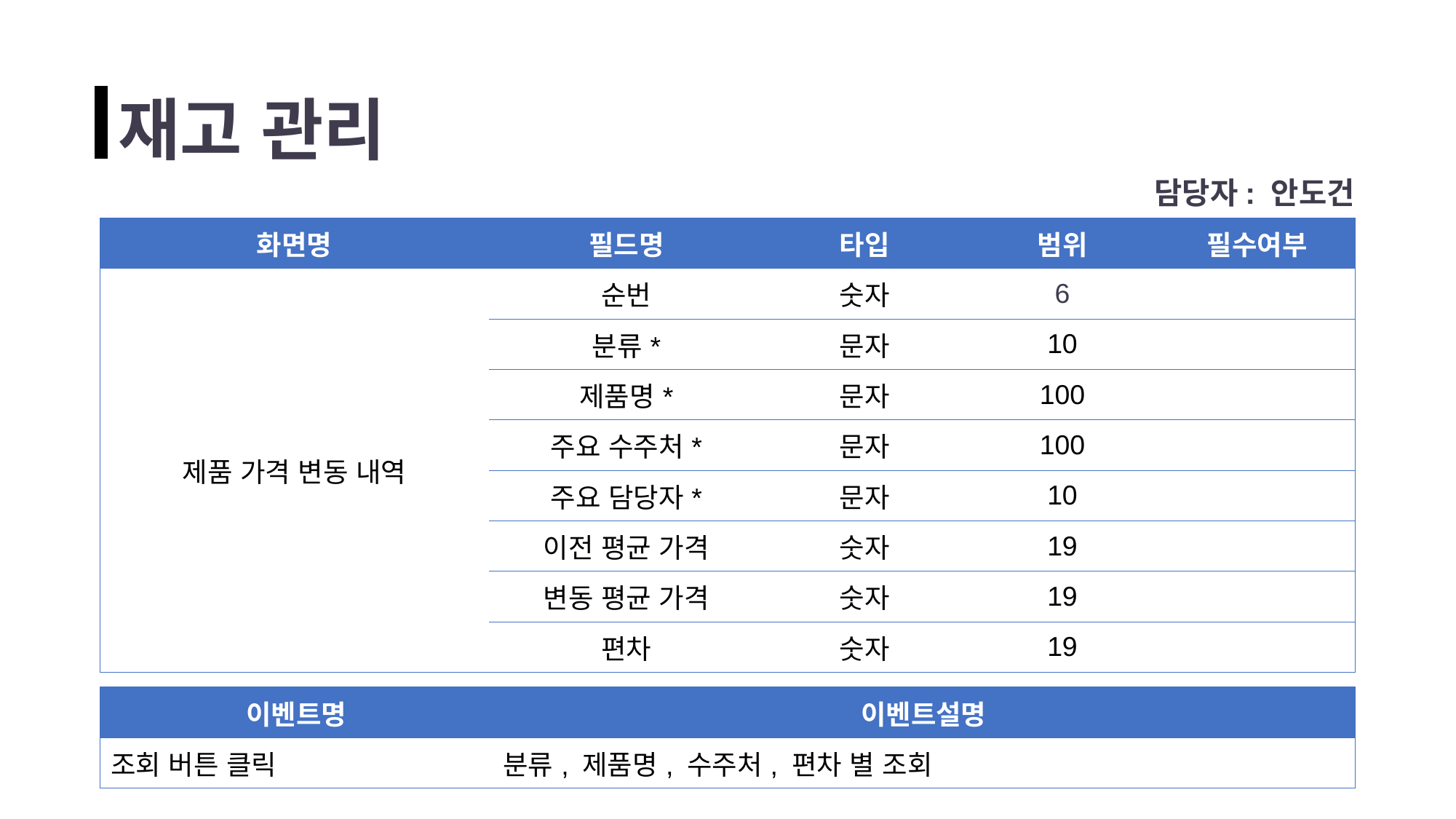

재고 관리

담당자: 안도건
| 화면명 | 필드명 | 타입 | 범위 | 필수여부 |
| --- | --- | --- | --- | --- |
| 제품 가격 변동 내역 | 순번 | 숫자 | 6 |  |
|  | 분류\* | 문자 | 10 |  |
|  | 제품명\* | 문자 | 100 |  |
|  | 주요 수주처\* | 문자 | 100 |  |
|  | 주요 담당자\* | 문자 | 10 |  |
|  | 이전 평균 가격 | 숫자 | 19 |  |
|  | 변동 평균 가격 | 숫자 | 19 |  |
|  | 편차 | 숫자 | 19 |  |
| 이벤트명 | 이벤트설명 |
| --- | --- |
| 조회 버튼 클릭 | 분류, 제품명, 수주처, 편차 별 조회 |